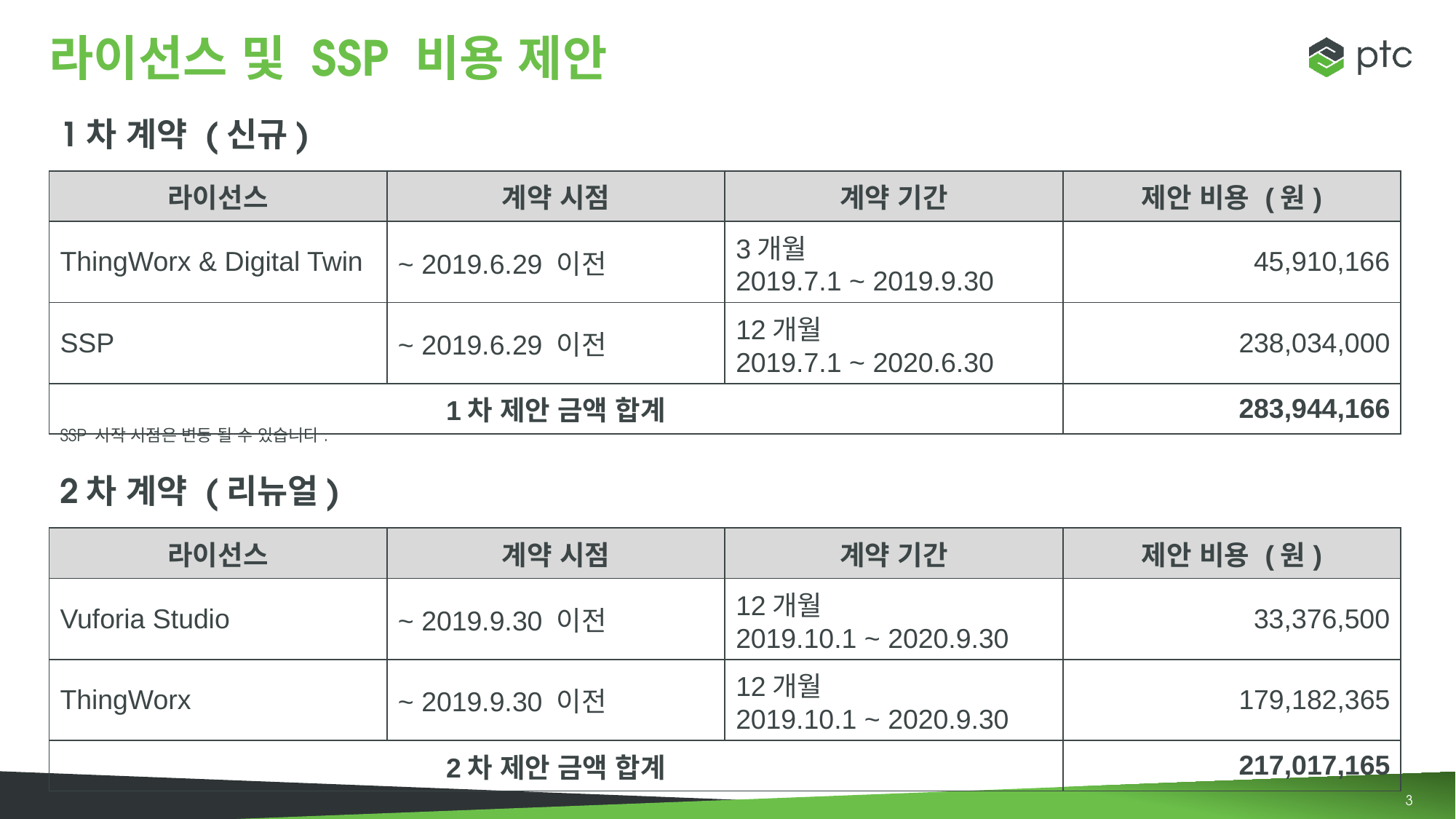

# 라이선스 및 SSP 비용 제안
1차 계약 (신규)
| 라이선스 | 계약 시점 | 계약 기간 | 제안 비용 (원) |
| --- | --- | --- | --- |
| ThingWorx & Digital Twin | ~ 2019.6.29 이전 | 3개월 2019.7.1 ~ 2019.9.30 | 45,910,166 |
| SSP | ~ 2019.6.29 이전 | 12개월 2019.7.1 ~ 2020.6.30 | 238,034,000 |
| 1차 제안 금액 합계 |  |  | 283,944,166 |
SSP 시작 시점은 변동 될 수 있습니다.
2차 계약 (리뉴얼)
| 라이선스 | 계약 시점 | 계약 기간 | 제안 비용 (원) |
| --- | --- | --- | --- |
| Vuforia Studio | ~ 2019.9.30 이전 | 12개월 2019.10.1 ~ 2020.9.30 | 33,376,500 |
| ThingWorx | ~ 2019.9.30 이전 | 12개월 2019.10.1 ~ 2020.9.30 | 179,182,365 |
| 2차 제안 금액 합계 |  |  | 217,017,165 |